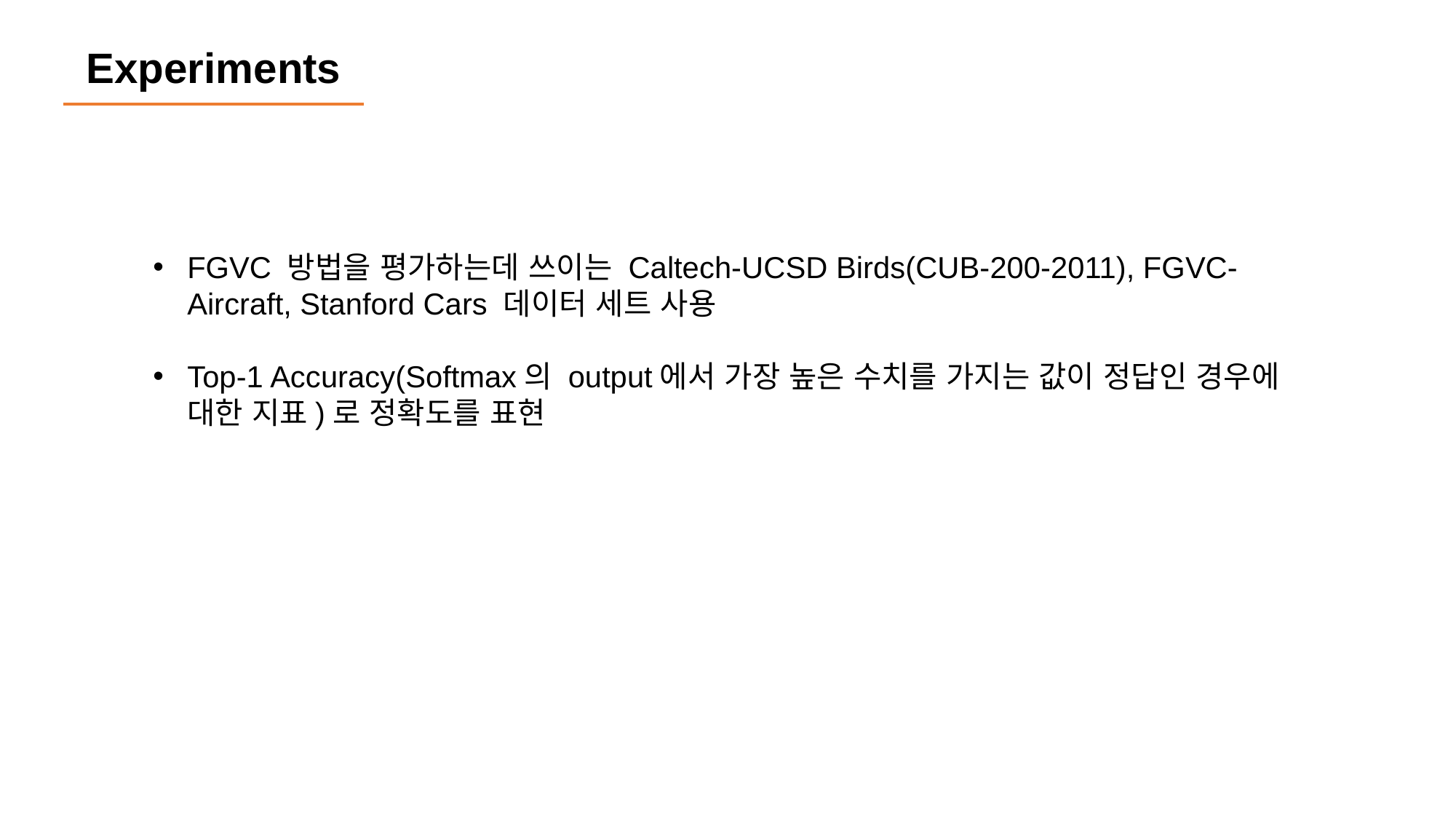

Experiments
FGVC 방법을 평가하는데 쓰이는 Caltech-UCSD Birds(CUB-200-2011), FGVC-Aircraft, Stanford Cars 데이터 세트 사용

Top-1 Accuracy(Softmax의 output에서 가장 높은 수치를 가지는 값이 정답인 경우에 대한 지표)로 정확도를 표현